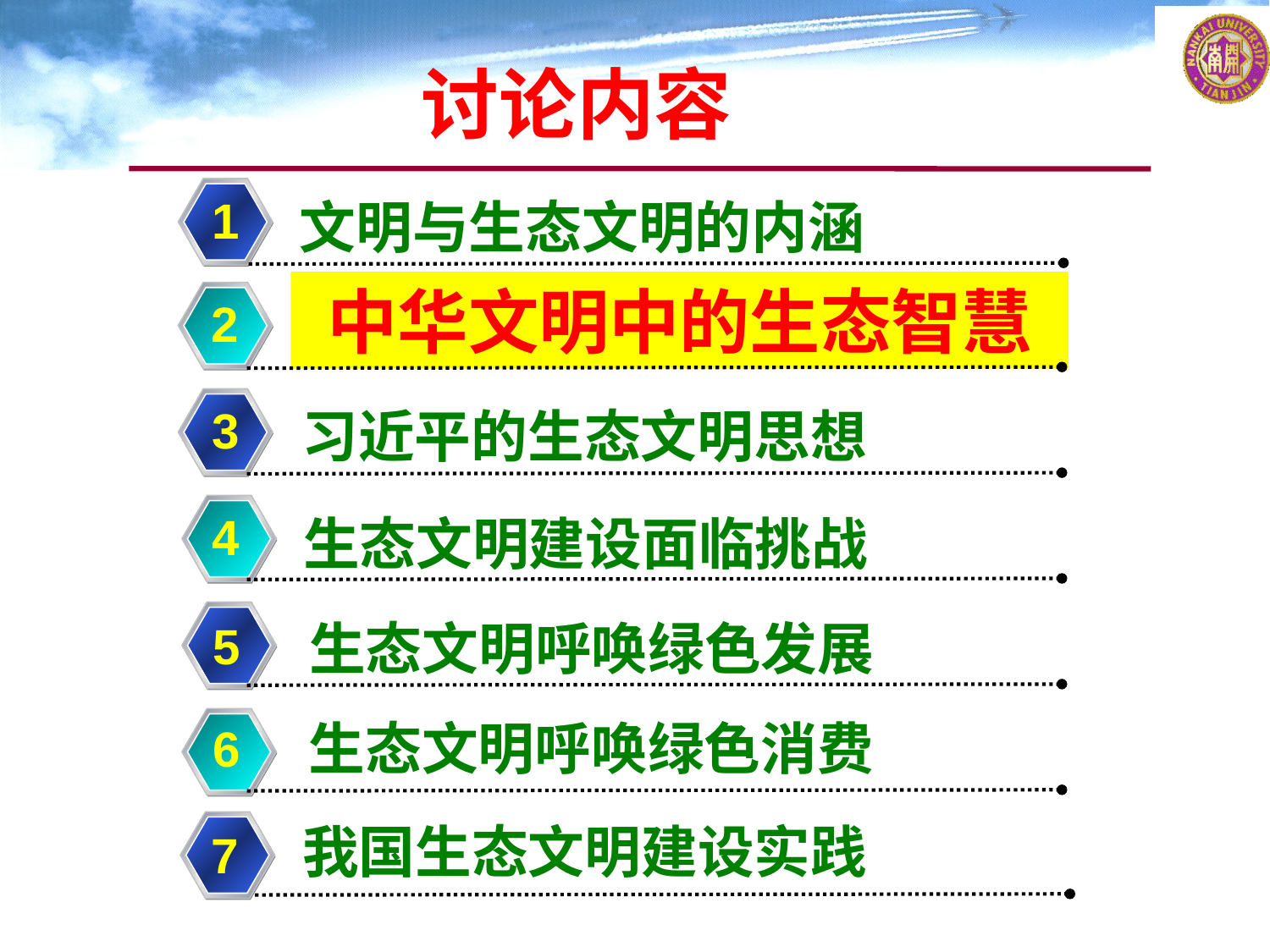

讨论内容

1
文明与生态文明的内涵

中华文明中的生态智慧

2

3
习近平的生态文明思想

4

生态文明建设面临挑战

生态文明呼唤绿色发展
5

生态文明呼唤绿色消费

6

我国生态文明建设实践

7